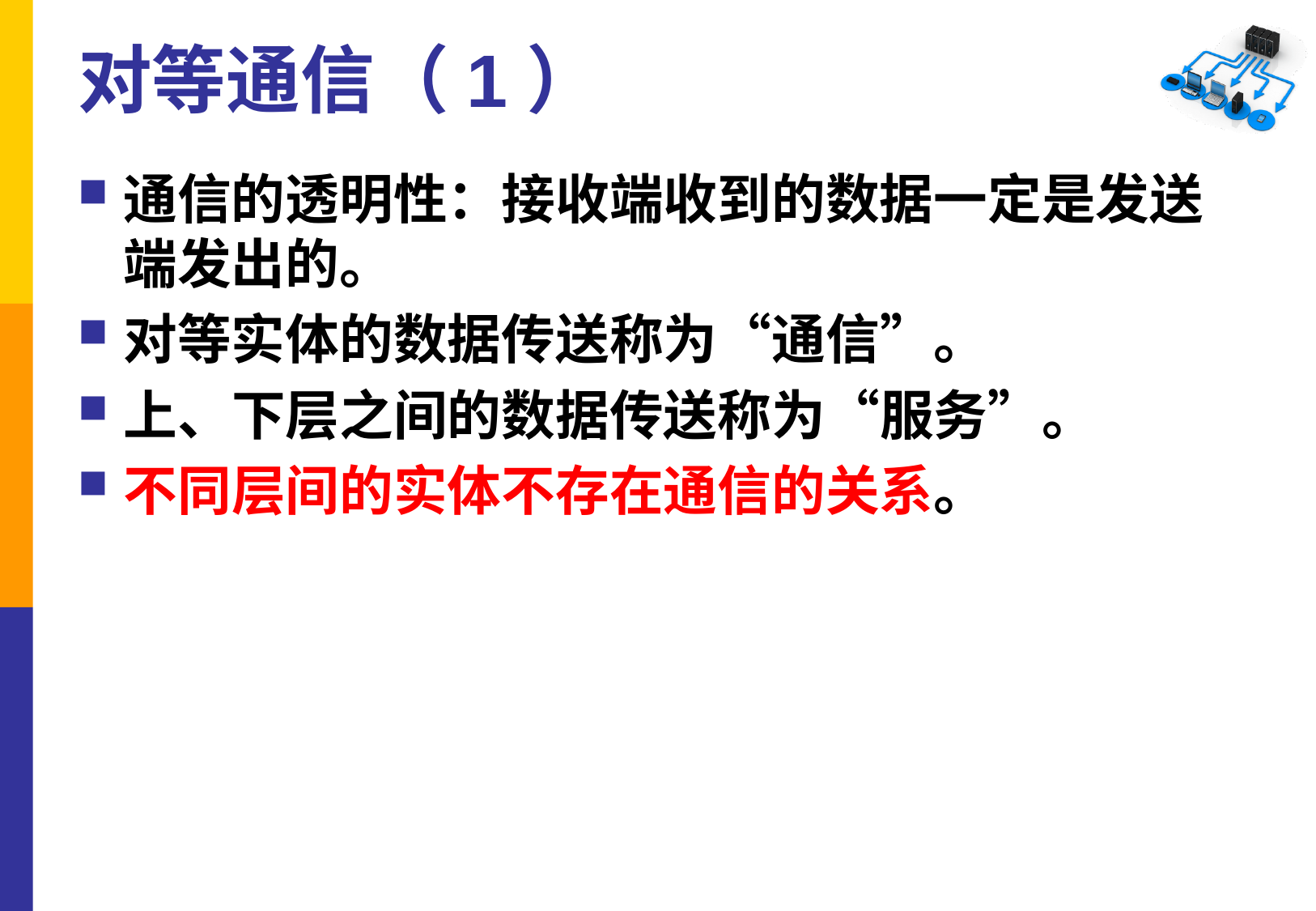

对等通信（1）
通信的透明性：接收端收到的数据一定是发送端发出的。
对等实体的数据传送称为“通信”。
上、下层之间的数据传送称为“服务”。
不同层间的实体不存在通信的关系。